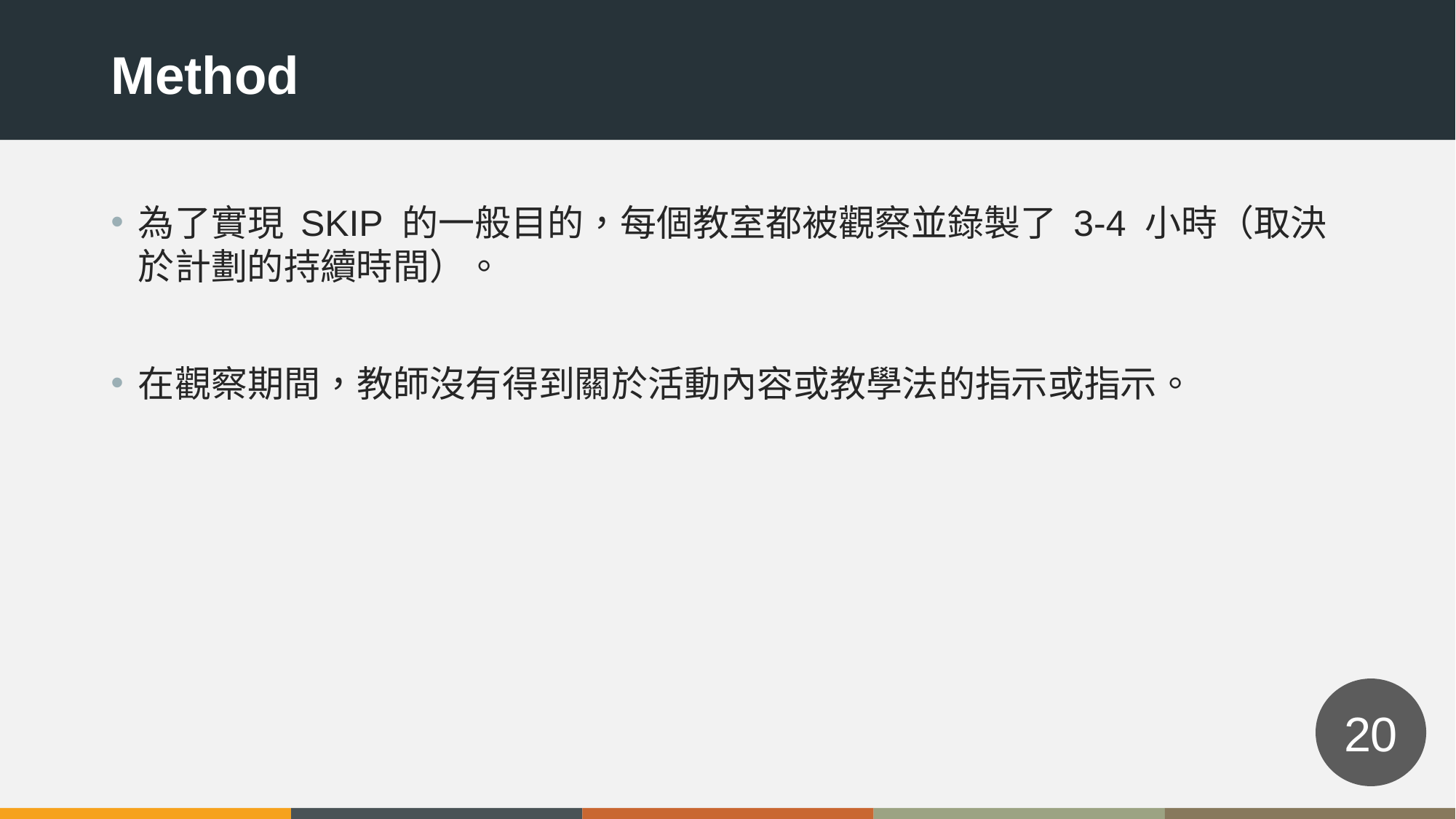

Method
為了實現 SKIP 的一般目的，每個教室都被觀察並錄製了 3-4 小時（取決於計劃的持續時間）。

在觀察期間，教師沒有得到關於活動內容或教學法的指示或指示。
20